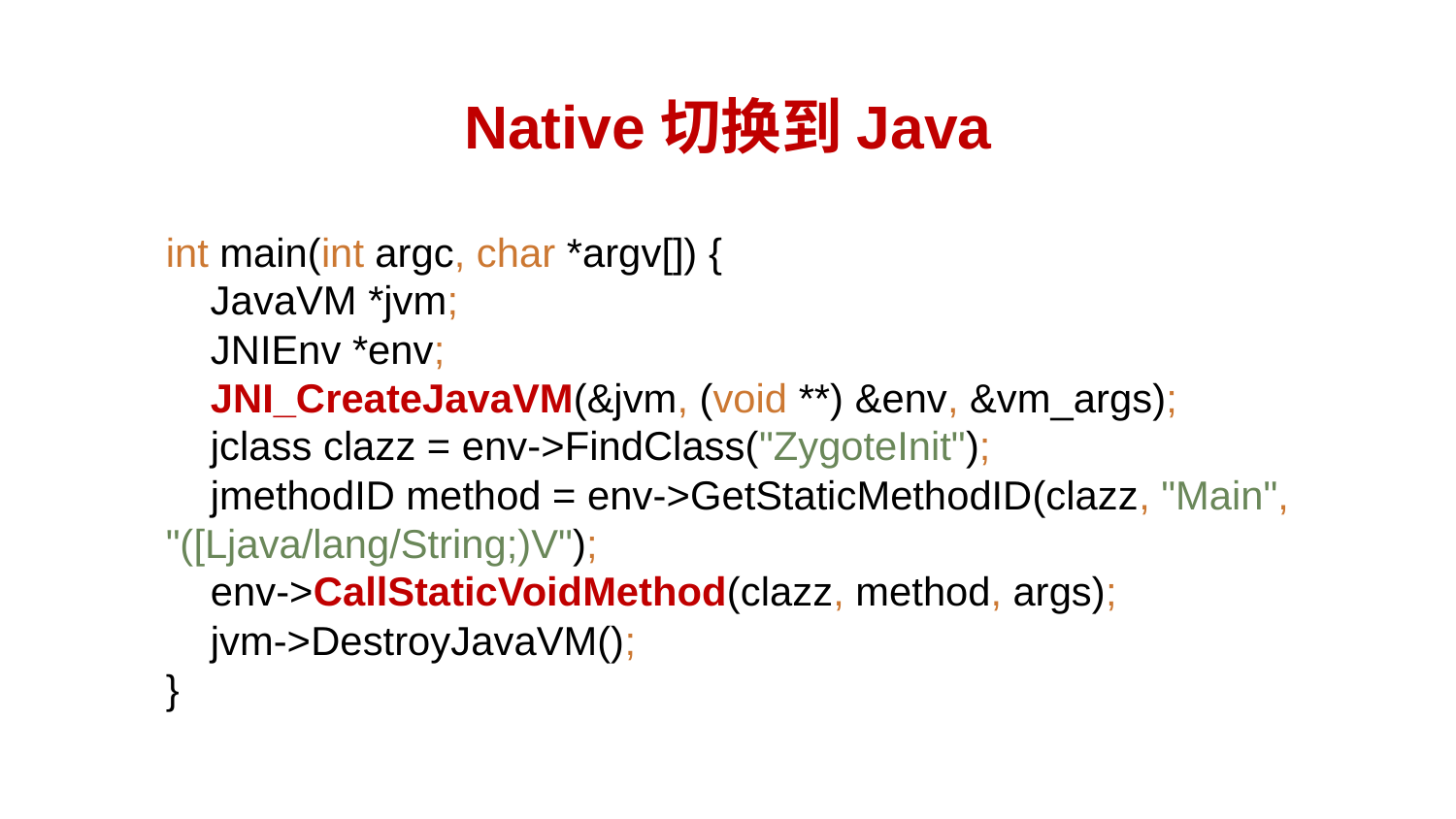

# Native切换到Java
int main(int argc, char *argv[]) {
    JavaVM *jvm;
    JNIEnv *env;
    JNI_CreateJavaVM(&jvm, (void **) &env, &vm_args);
    jclass clazz = env->FindClass("ZygoteInit");
    jmethodID method = env->GetStaticMethodID(clazz, "Main", "([Ljava/lang/String;)V");
    env->CallStaticVoidMethod(clazz, method, args);
    jvm->DestroyJavaVM();
}